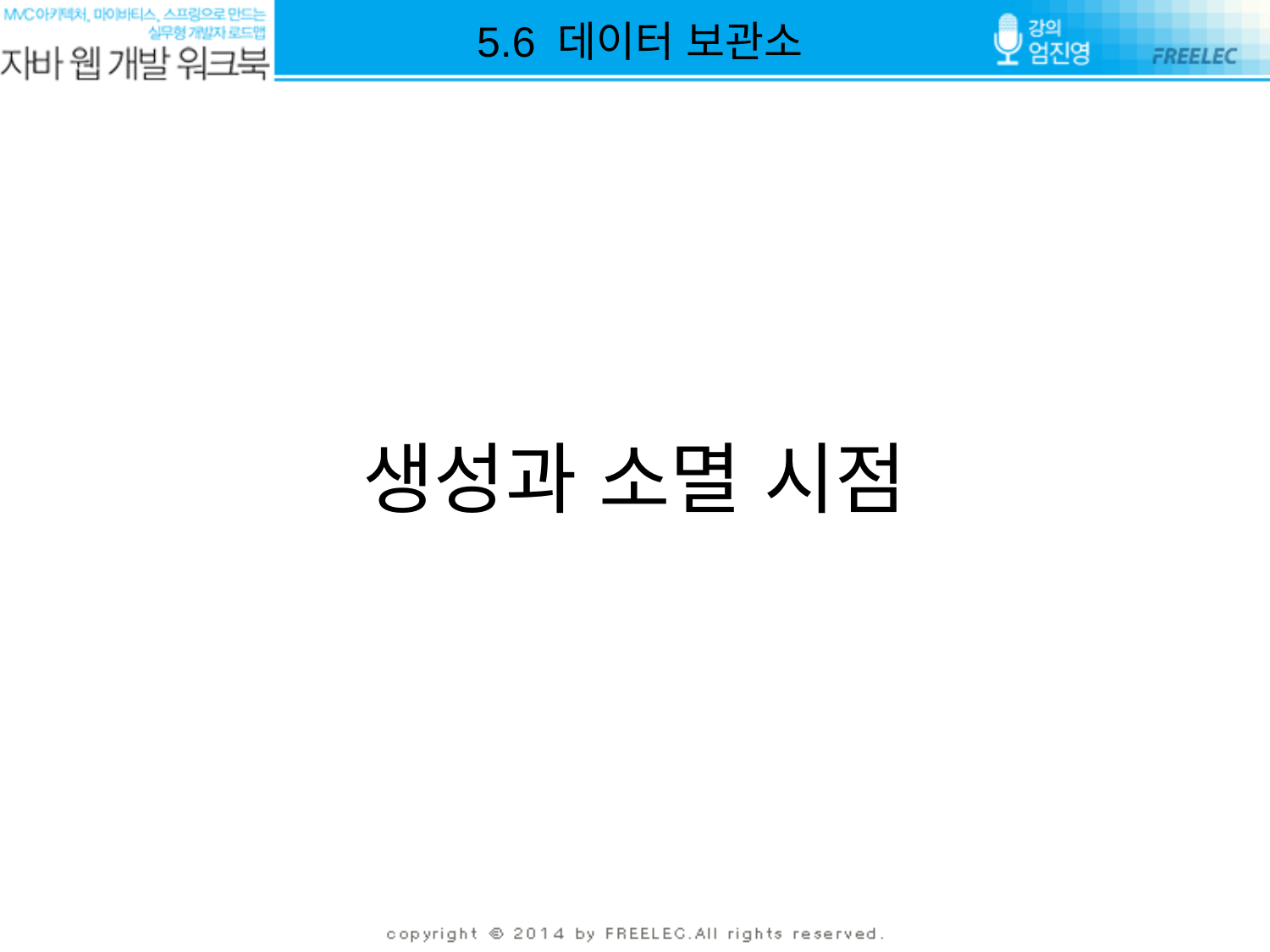

5.6 데이터 보관소
# 생성과 소멸 시점